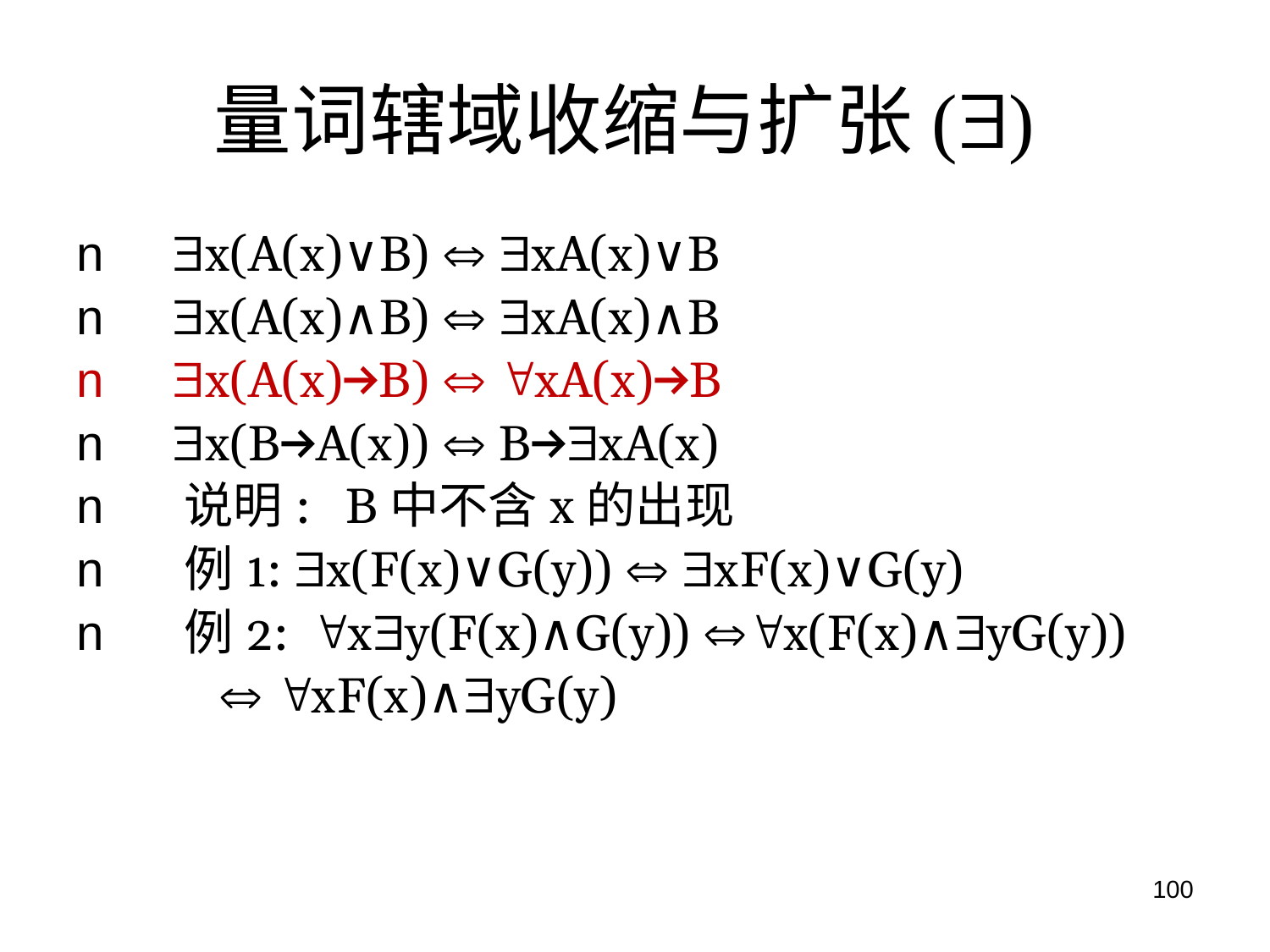

# 量词辖域收缩与扩张(∃)
n     ∃x(A(x)∨B) ⇔ ∃xA(x)∨B
n     ∃x(A(x)∧B) ⇔ ∃xA(x)∧B
n     ∃x(A(x)→B) ⇔ ∀xA(x)→B
n     ∃x(B→A(x)) ⇔ B→∃xA(x)
n     说明:   B中不含x的出现
n     例1: ∃x(F(x)∨G(y)) ⇔ ∃xF(x)∨G(y)
n     例2:  ∀x∃y(F(x)∧G(y)) ⇔∀x(F(x)∧∃yG(y))
            ⇔ ∀xF(x)∧∃yG(y)

100